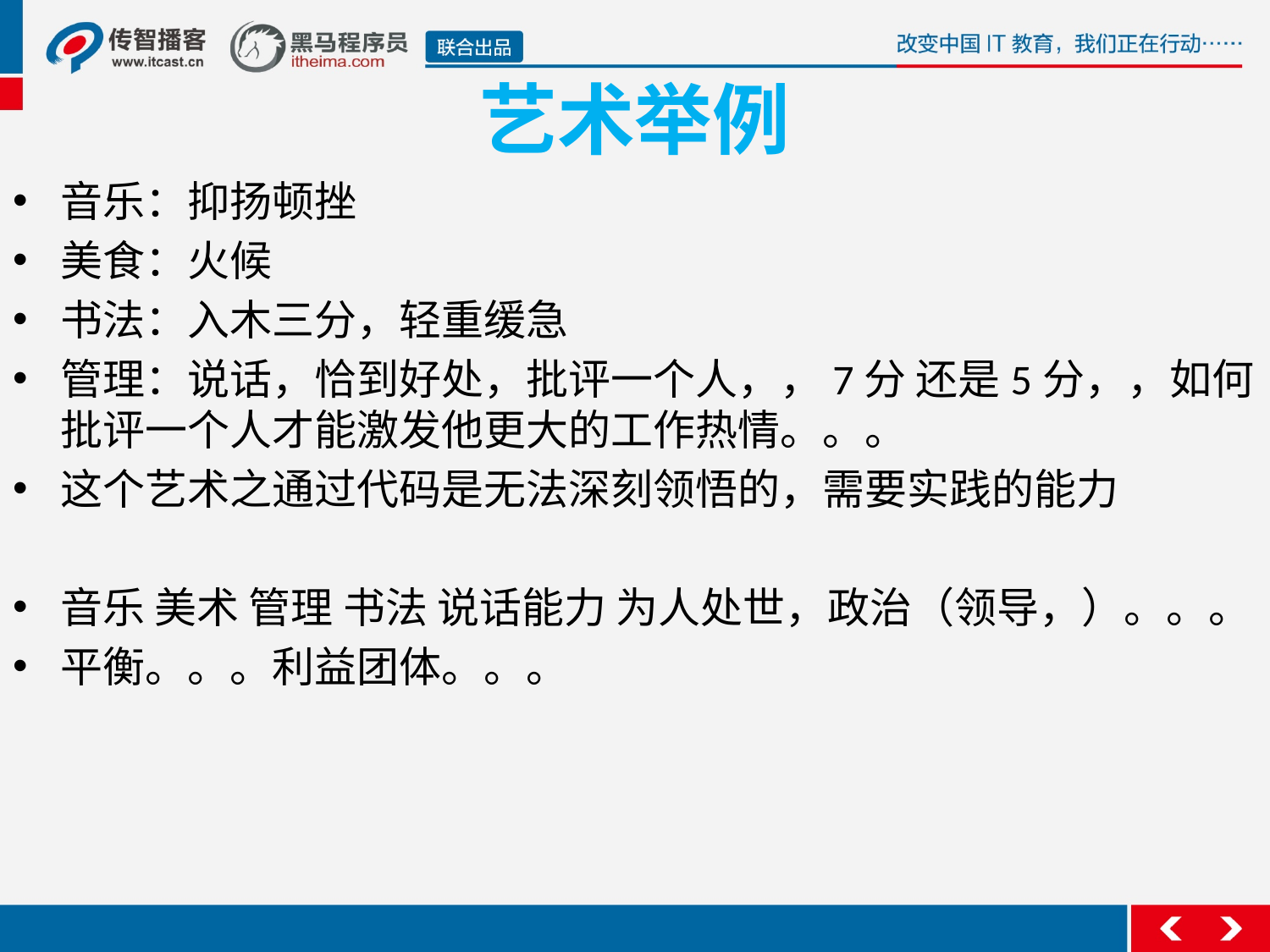

# 艺术举例
音乐：抑扬顿挫
美食：火候
书法：入木三分，轻重缓急
管理：说话，恰到好处，批评一个人，，7分 还是5分，，如何批评一个人才能激发他更大的工作热情。。。
这个艺术之通过代码是无法深刻领悟的，需要实践的能力

音乐 美术 管理 书法 说话能力 为人处世，政治（领导，）。。。
平衡。。。利益团体。。。